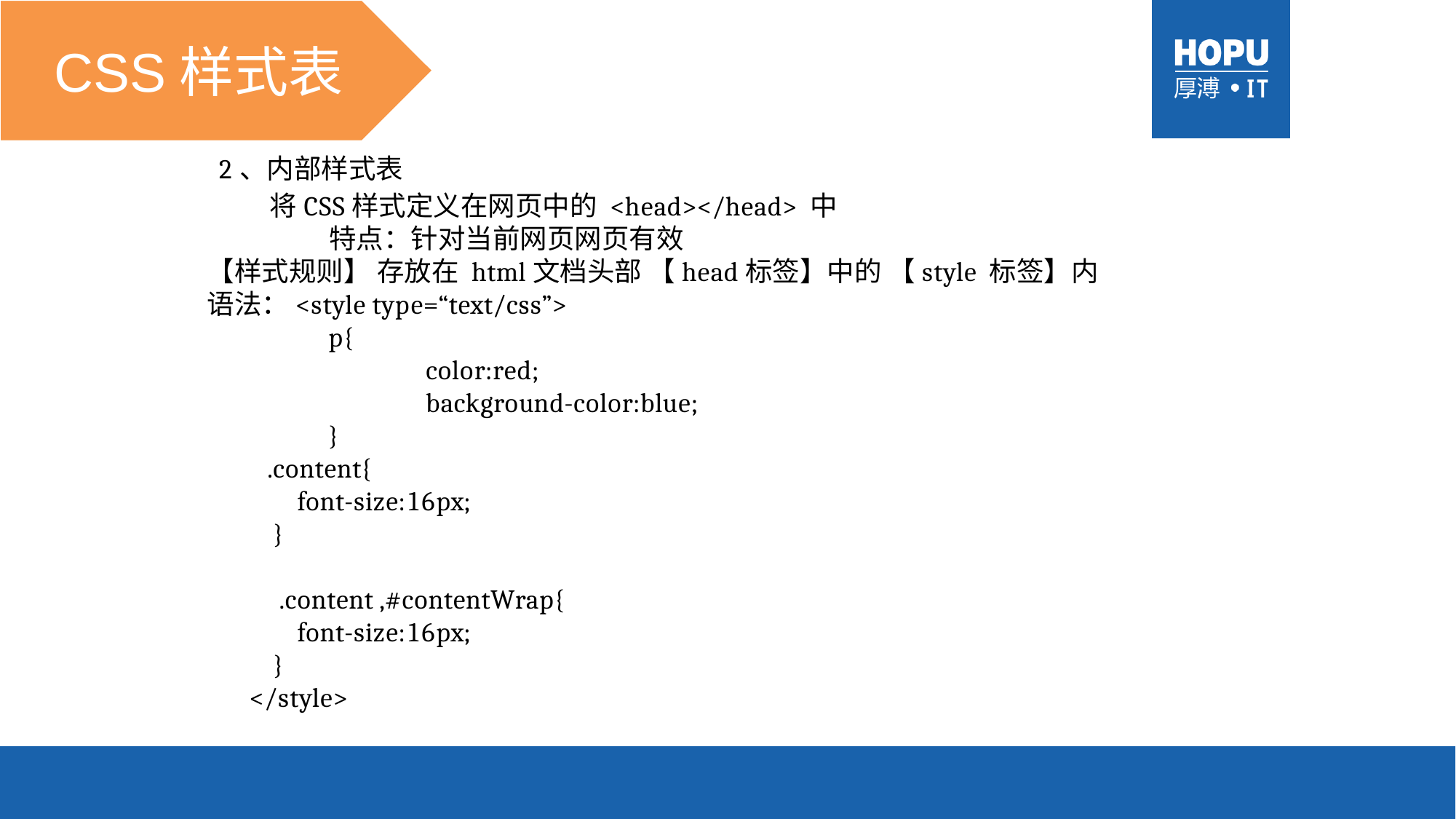

CSS样式表
 2、内部样式表
         将CSS样式定义在网页中的 <head></head> 中
	 特点：针对当前网页网页有效
【样式规则】 存放在 html文档头部 【head标签】中的 【style 标签】内
语法：<style type=“text/css”>
	  p{
		color:red;
		background-color:blue;
	  }
          .content{
               font-size:16px;
           }

            .content ,#contentWrap{
               font-size:16px;
           }
       </style>